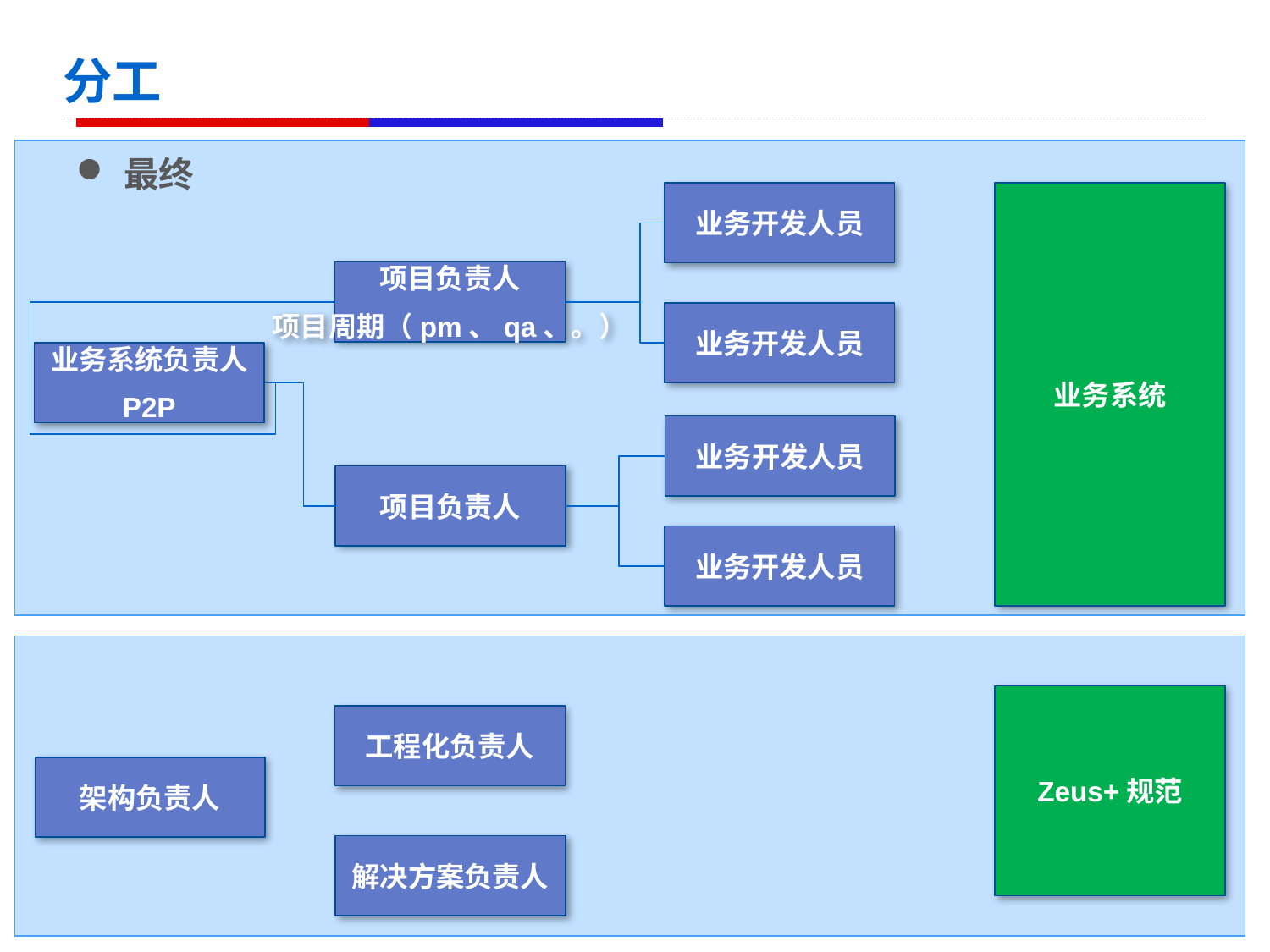

业务开发人员
专注业务开发
# 分工

最终

业务系统
业务开发人员
项目负责人
项目周期（pm、qa、。）
业务开发人员
业务系统负责人
P2P
业务开发人员
项目负责人
业务开发人员

Zeus+规范
工程化负责人
架构负责人
解决方案负责人